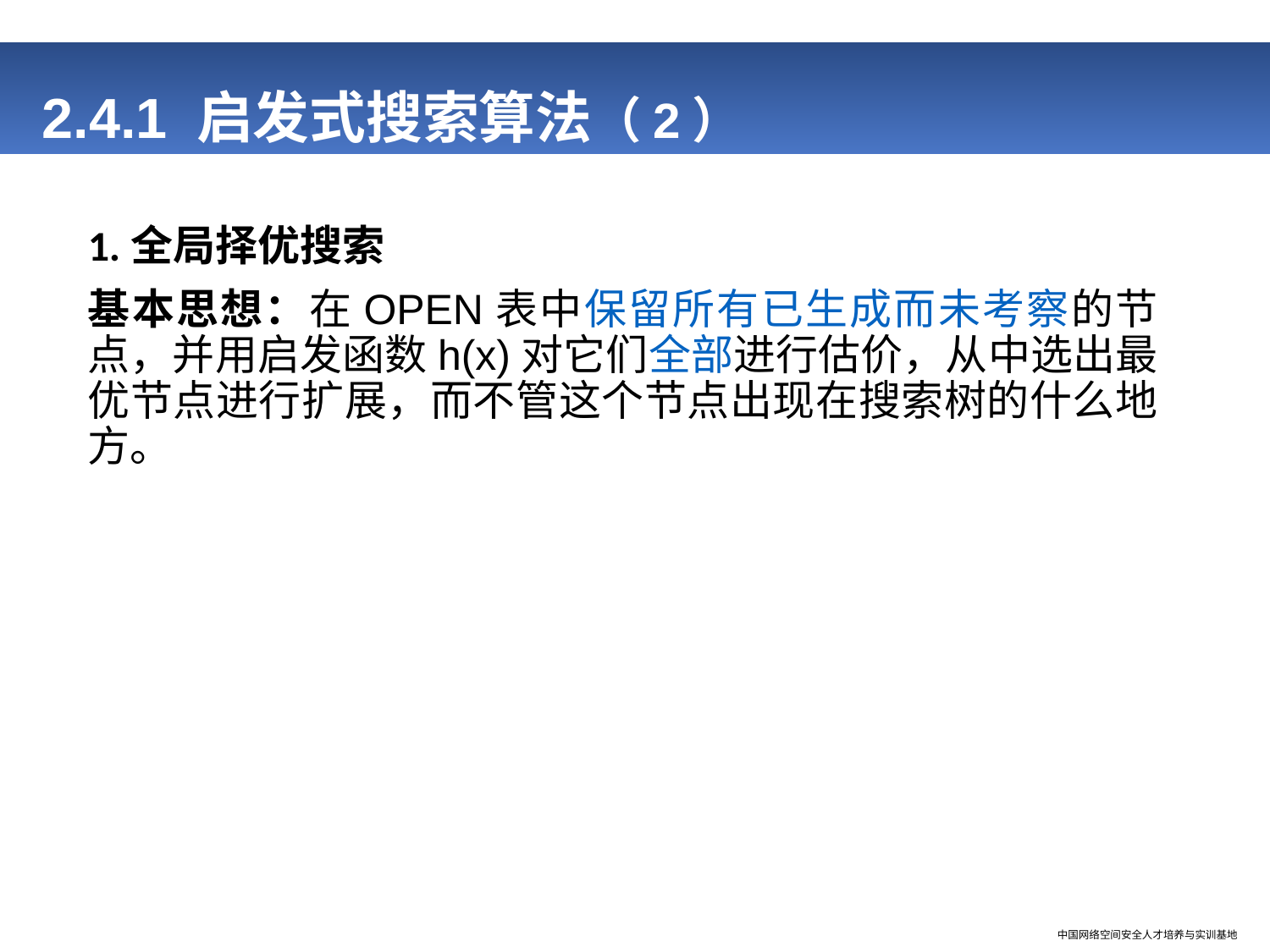

# 2.4.1 启发式搜索算法（2）
1.全局择优搜索
基本思想：在OPEN表中保留所有已生成而未考察的节点，并用启发函数h(x)对它们全部进行估价，从中选出最优节点进行扩展，而不管这个节点出现在搜索树的什么地方。